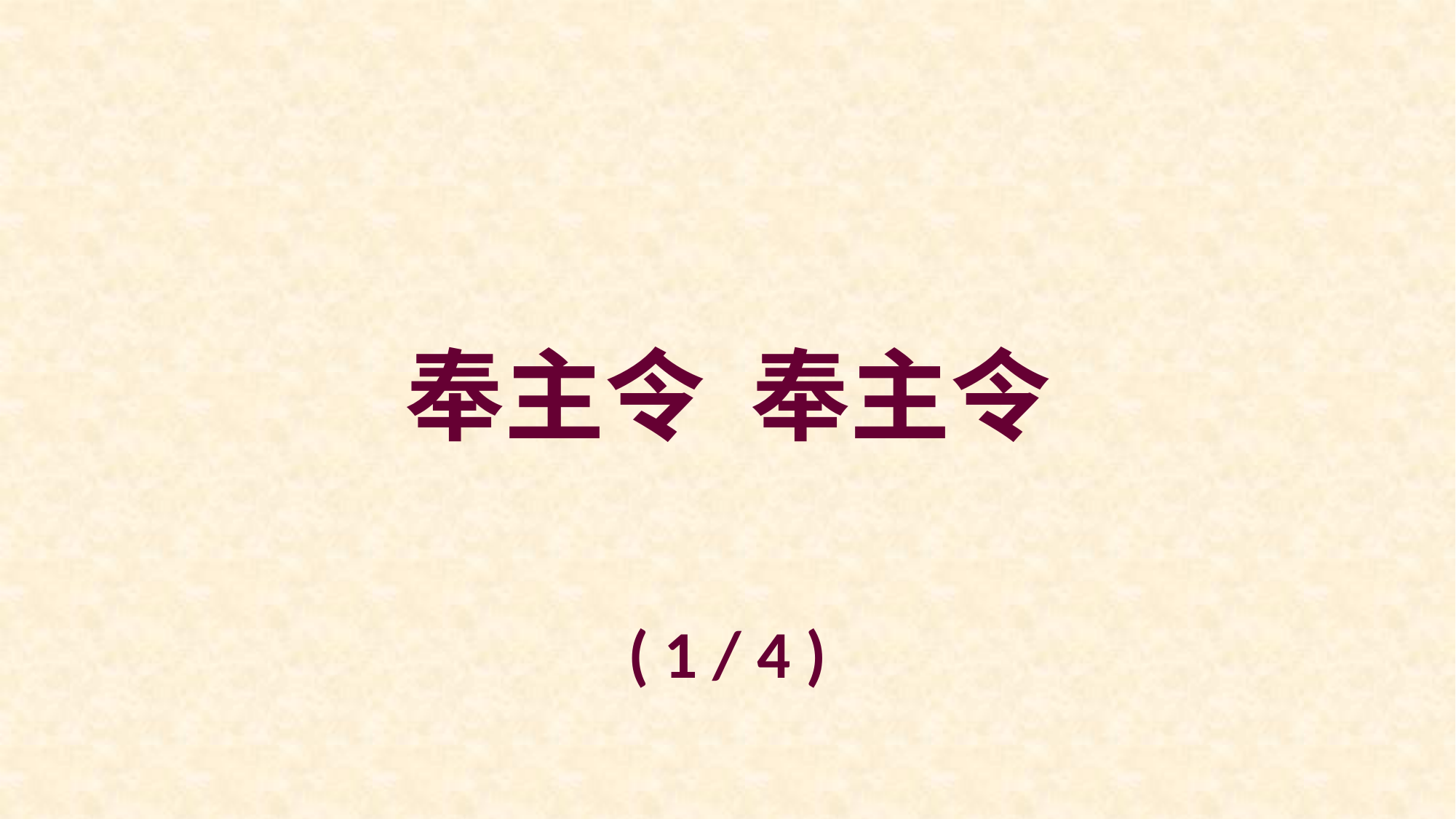

奉主令  奉主令
( 1 / 4 )